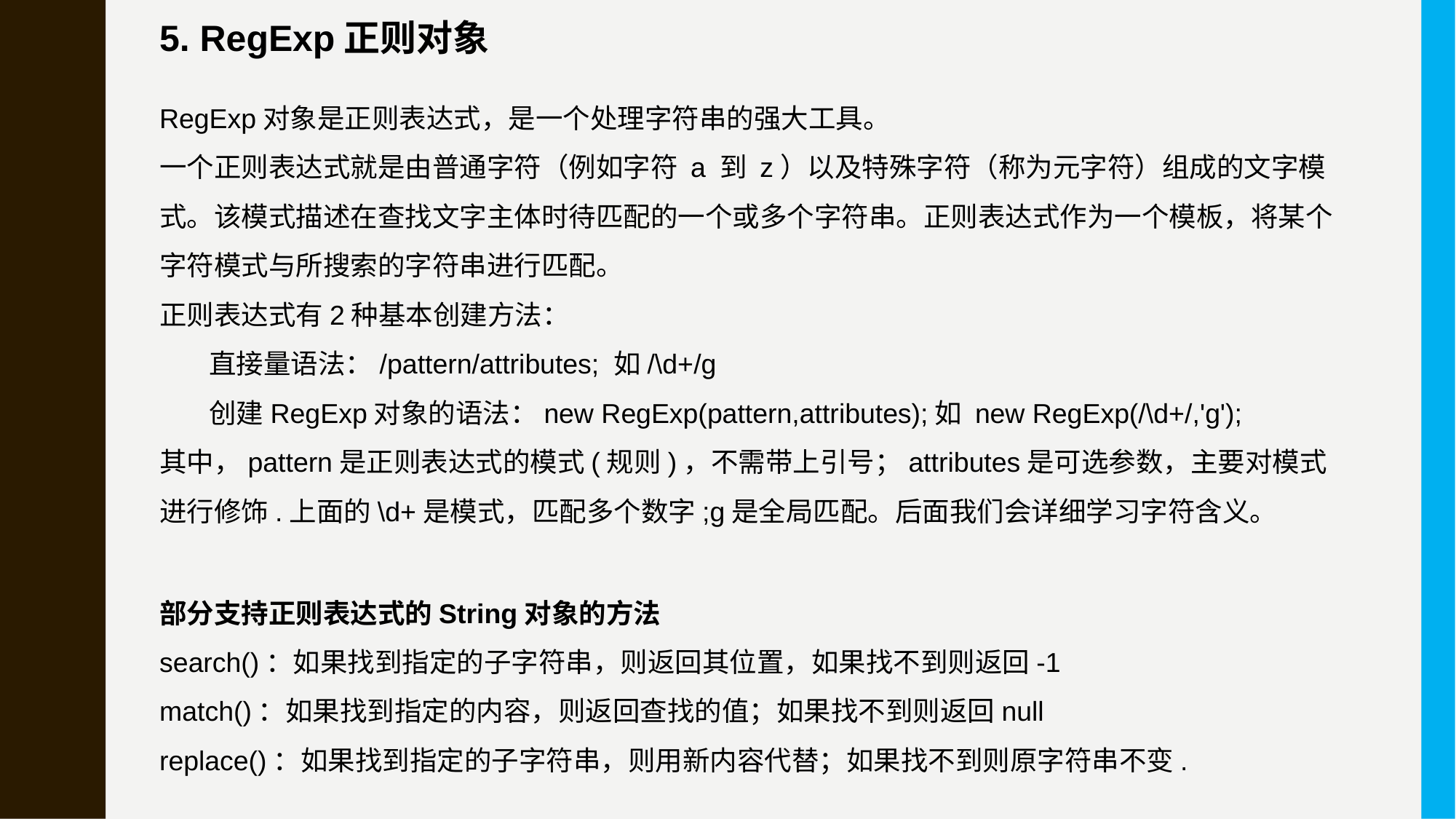

5. RegExp正则对象

RegExp对象是正则表达式，是一个处理字符串的强大工具。
一个正则表达式就是由普通字符（例如字符 a 到 z）以及特殊字符（称为元字符）组成的文字模式。该模式描述在查找文字主体时待匹配的一个或多个字符串。正则表达式作为一个模板，将某个字符模式与所搜索的字符串进行匹配。
正则表达式有2种基本创建方法：
       直接量语法：/pattern/attributes; 如/\d+/g
       创建RegExp对象的语法：new RegExp(pattern,attributes);如 new RegExp(/\d+/,'g');
其中，pattern是正则表达式的模式(规则)，不需带上引号；attributes是可选参数，主要对模式进行修饰.上面的\d+是模式，匹配多个数字;g是全局匹配。后面我们会详细学习字符含义。

部分支持正则表达式的String对象的方法
search()：如果找到指定的子字符串，则返回其位置，如果找不到则返回-1
match()：如果找到指定的内容，则返回查找的值；如果找不到则返回null
replace()：如果找到指定的子字符串，则用新内容代替；如果找不到则原字符串不变.